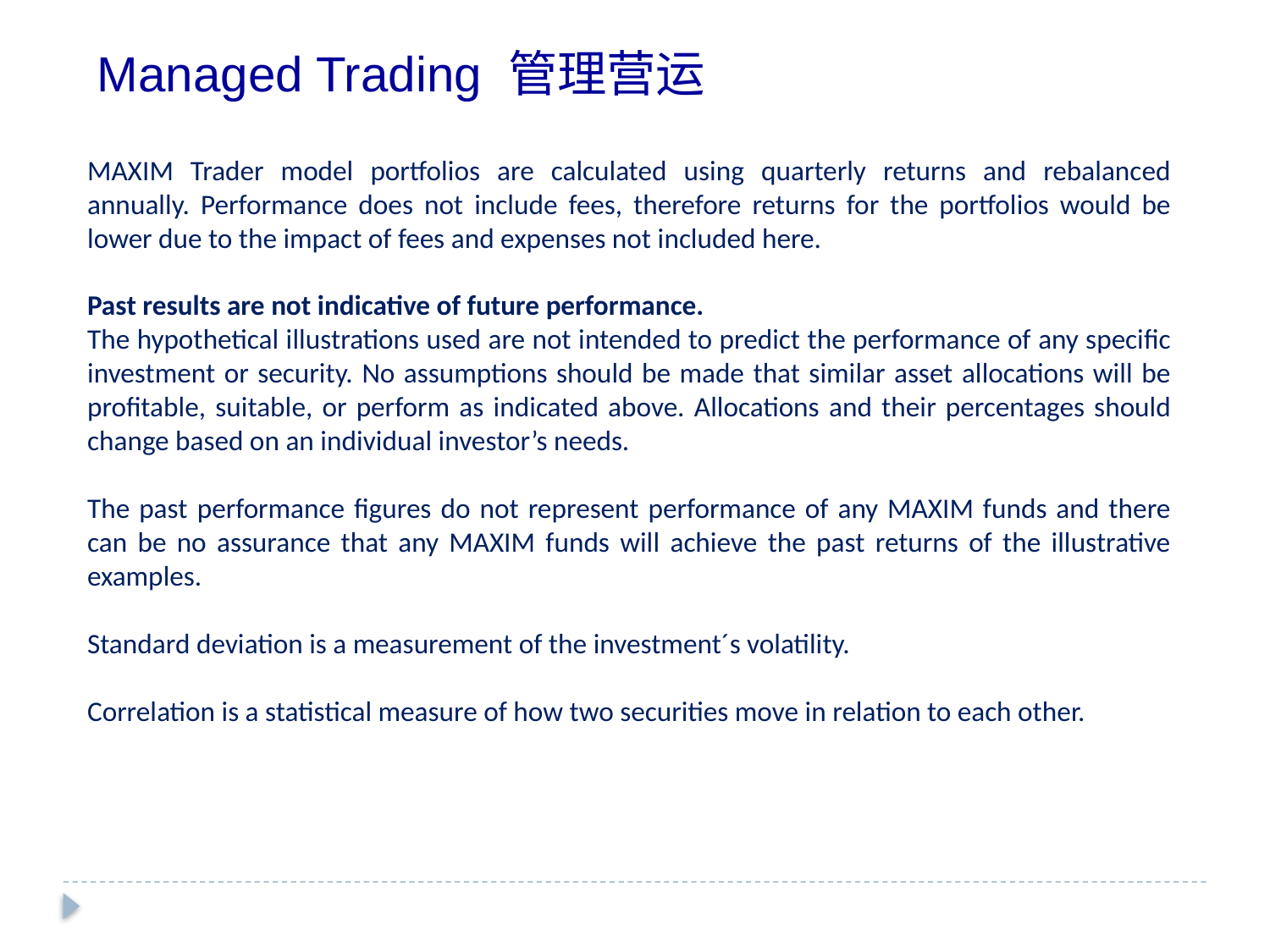

Managed Trading 管理营运
MAXIM Trader model portfolios are calculated using quarterly returns and rebalanced annually. Performance does not include fees, therefore returns for the portfolios would be lower due to the impact of fees and expenses not included here.

Past results are not indicative of future performance.
The hypothetical illustrations used are not intended to predict the performance of any specific investment or security. No assumptions should be made that similar asset allocations will be profitable, suitable, or perform as indicated above. Allocations and their percentages should change based on an individual investor’s needs.

The past performance figures do not represent performance of any MAXIM funds and there can be no assurance that any MAXIM funds will achieve the past returns of the illustrative examples.

Standard deviation is a measurement of the investment´s volatility.

Correlation is a statistical measure of how two securities move in relation to each other.